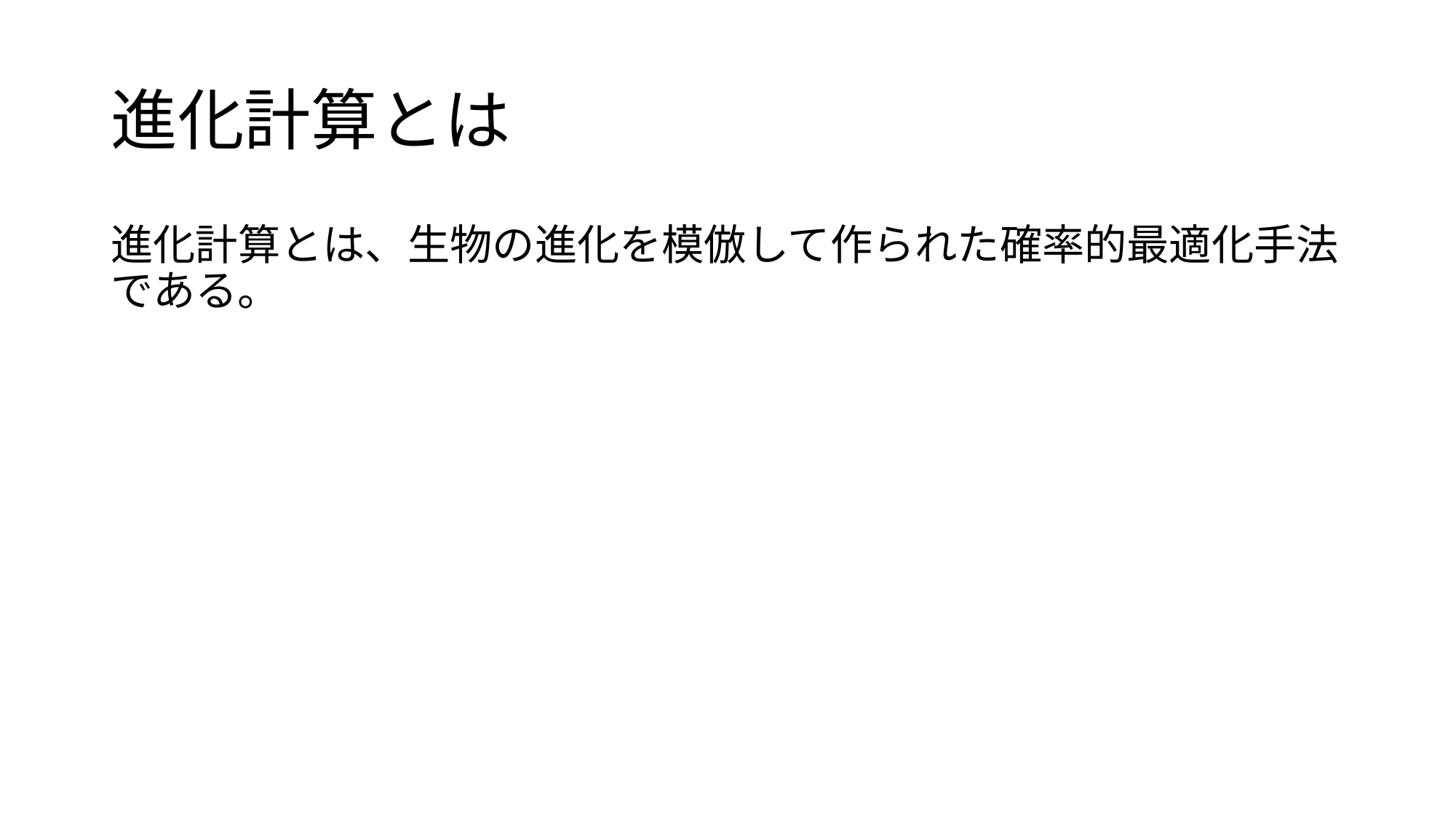

# 進化計算とは
進化計算とは、生物の進化を模倣して作られた確率的最適化手法である。